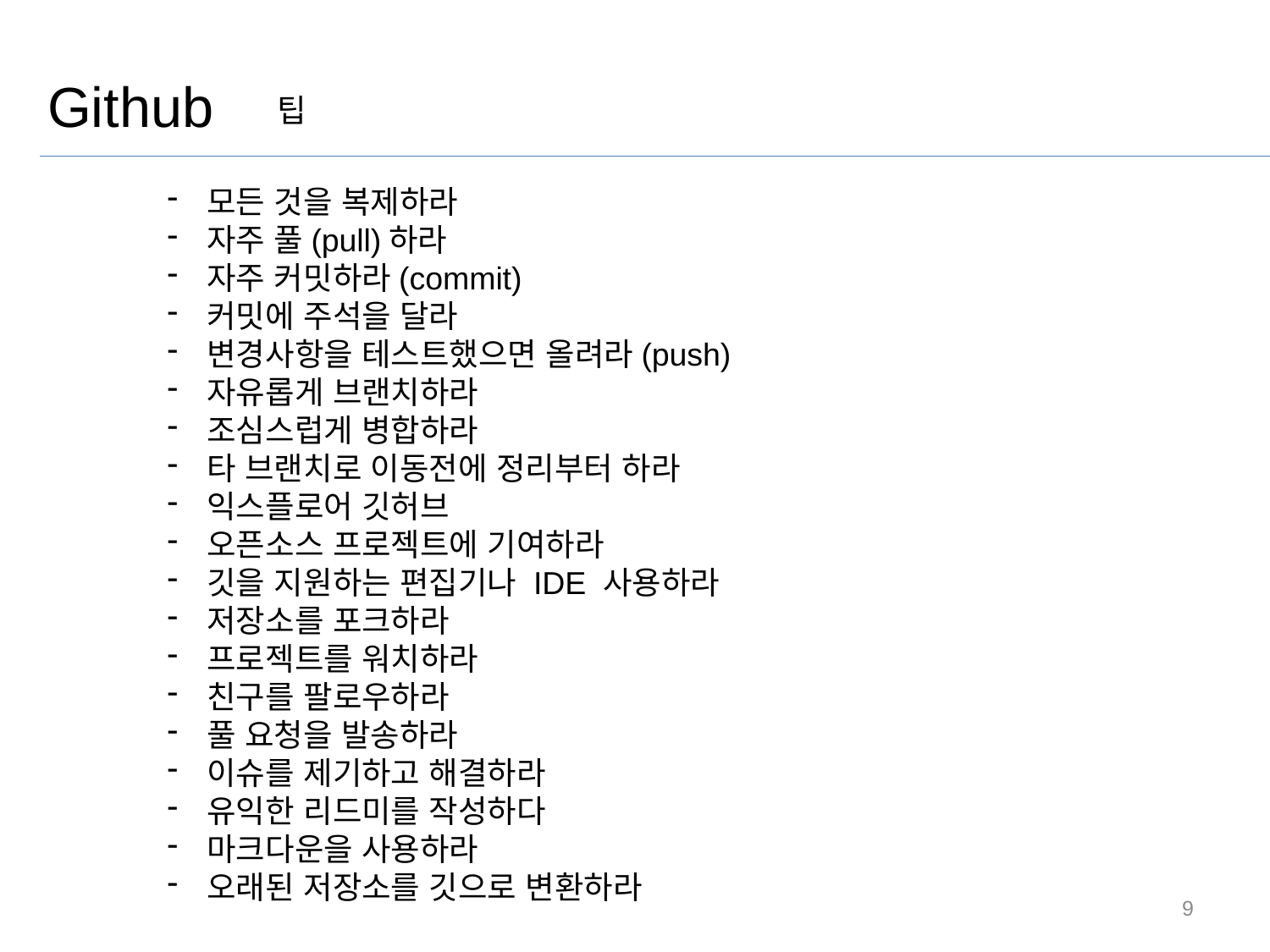

Github
팁
모든 것을 복제하라
자주 풀(pull)하라
자주 커밋하라(commit)
커밋에 주석을 달라
변경사항을 테스트했으면 올려라(push)
자유롭게 브랜치하라
조심스럽게 병합하라
타 브랜치로 이동전에 정리부터 하라
익스플로어 깃허브
오픈소스 프로젝트에 기여하라
깃을 지원하는 편집기나 IDE 사용하라
저장소를 포크하라
프로젝트를 워치하라
친구를 팔로우하라
풀 요청을 발송하라
이슈를 제기하고 해결하라
유익한 리드미를 작성하다
마크다운을 사용하라
오래된 저장소를 깃으로 변환하라
9